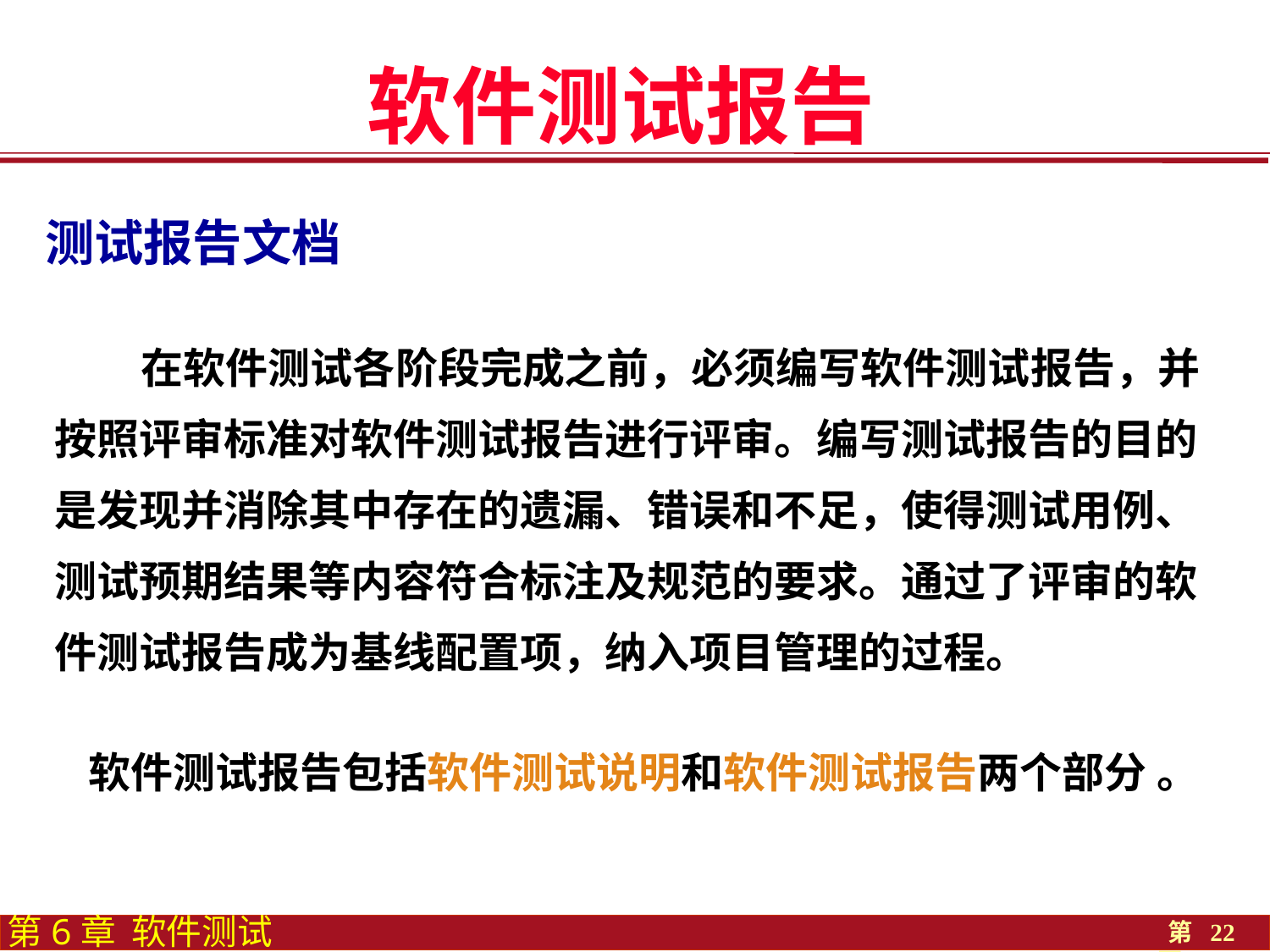

软件测试报告
# 测试报告文档
        在软件测试各阶段完成之前，必须编写软件测试报告，并按照评审标准对软件测试报告进行评审。编写测试报告的目的是发现并消除其中存在的遗漏、错误和不足，使得测试用例、测试预期结果等内容符合标注及规范的要求。通过了评审的软件测试报告成为基线配置项，纳入项目管理的过程。
软件测试报告包括软件测试说明和软件测试报告两个部分 。